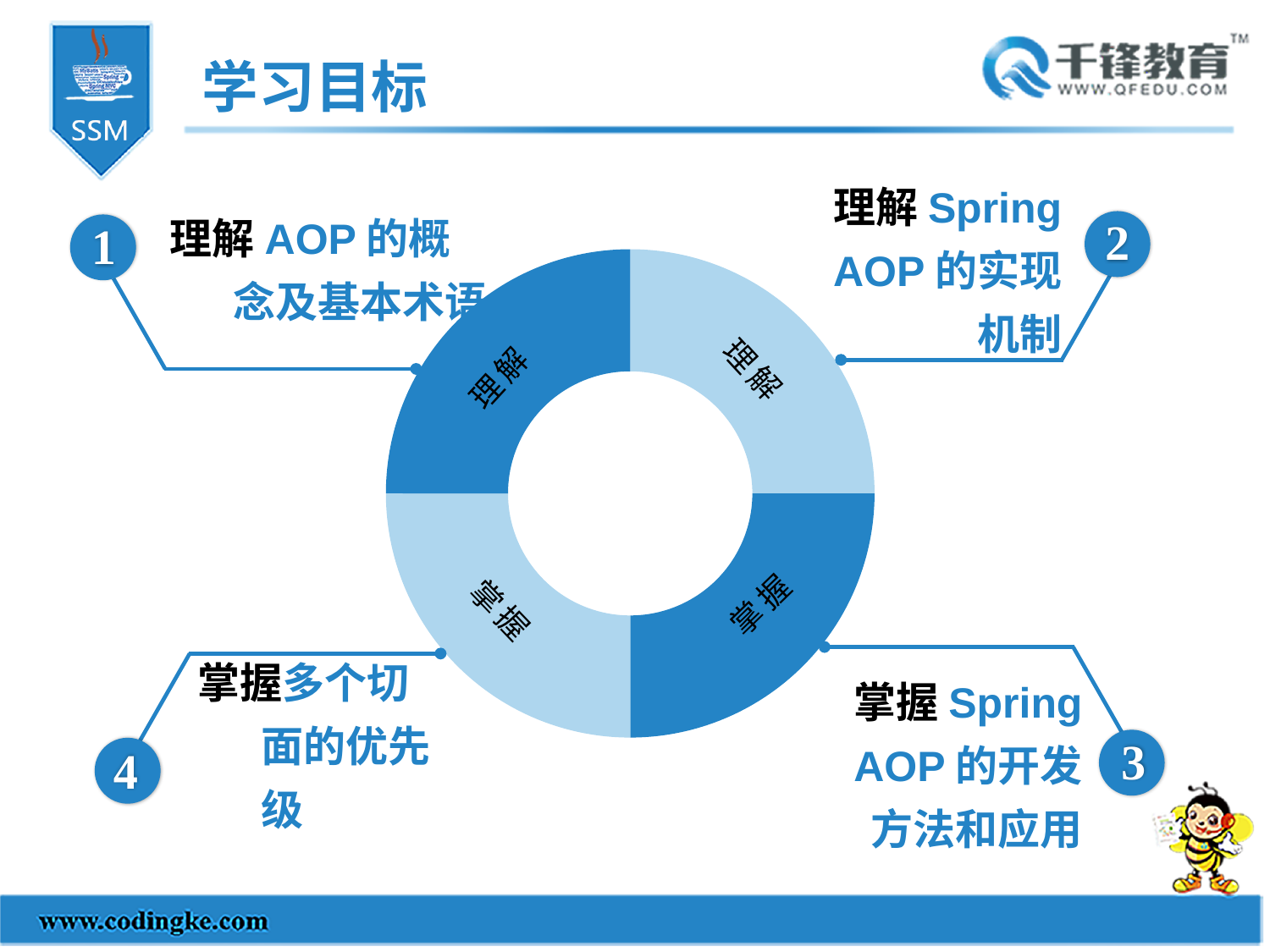

学习目标
理解Spring AOP的实现机制
2

理解AOP的概念及基本术语
1

### Chart

| Category | 销售额 |
|---|---|
| 掌握知识 | 2.5 |
| 理解知识 | 2.5 |
| 熟悉知识 | 2.5 |
| 了解知识 | 2.5 |
理解
理解
掌握
掌握
掌握多个切面的优先级
4

掌握Spring AOP的开发方法和应用
3